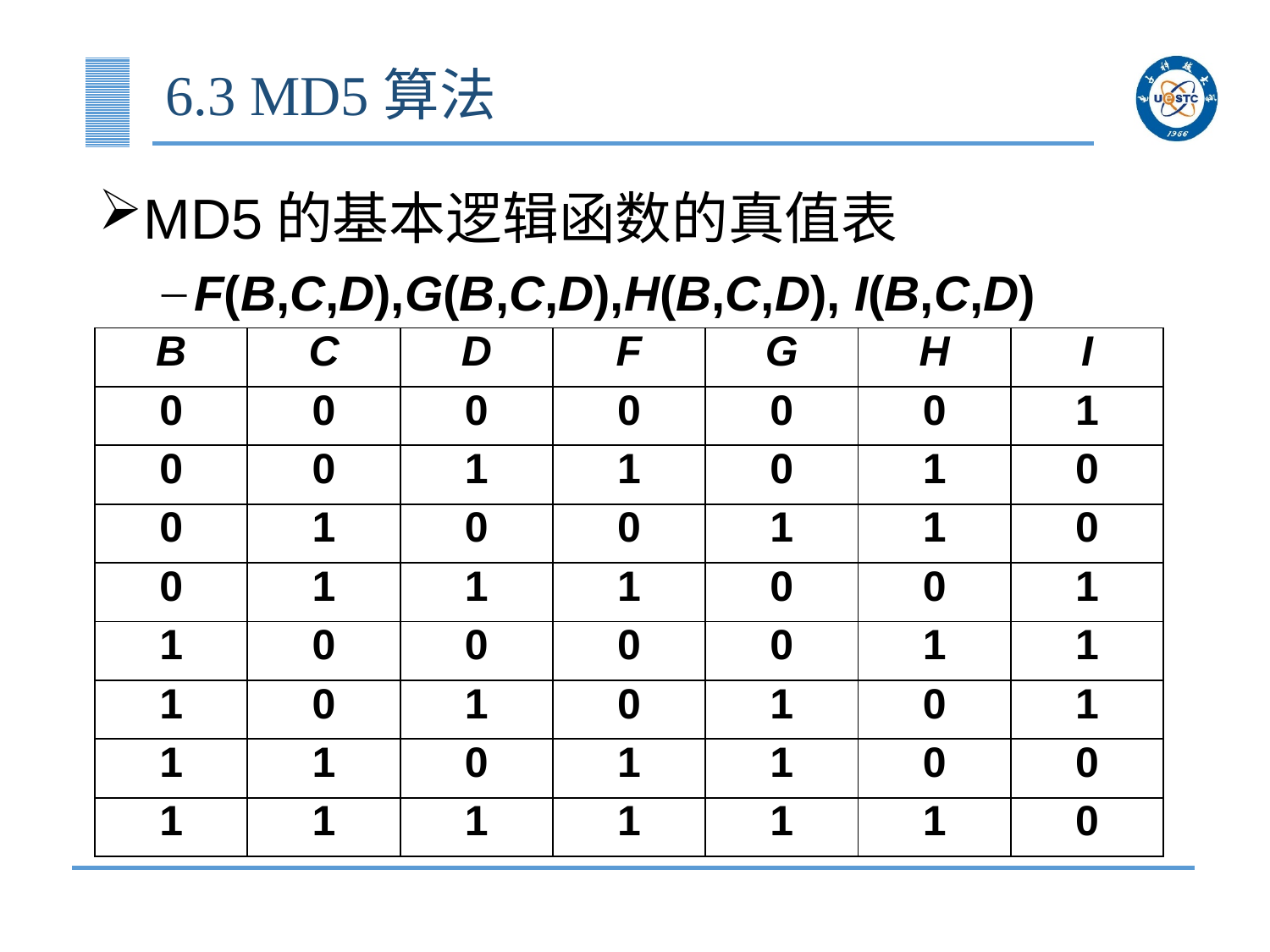

# 6.3 MD5算法
MD5的基本逻辑函数的真值表
F(B,C,D),G(B,C,D),H(B,C,D), I(B,C,D)

| B | C | D | F | G | H | I |
| --- | --- | --- | --- | --- | --- | --- |
| 0 | 0 | 0 | 0 | 0 | 0 | 1 |
| 0 | 0 | 1 | 1 | 0 | 1 | 0 |
| 0 | 1 | 0 | 0 | 1 | 1 | 0 |
| 0 | 1 | 1 | 1 | 0 | 0 | 1 |
| 1 | 0 | 0 | 0 | 0 | 1 | 1 |
| 1 | 0 | 1 | 0 | 1 | 0 | 1 |
| 1 | 1 | 0 | 1 | 1 | 0 | 0 |
| 1 | 1 | 1 | 1 | 1 | 1 | 0 |